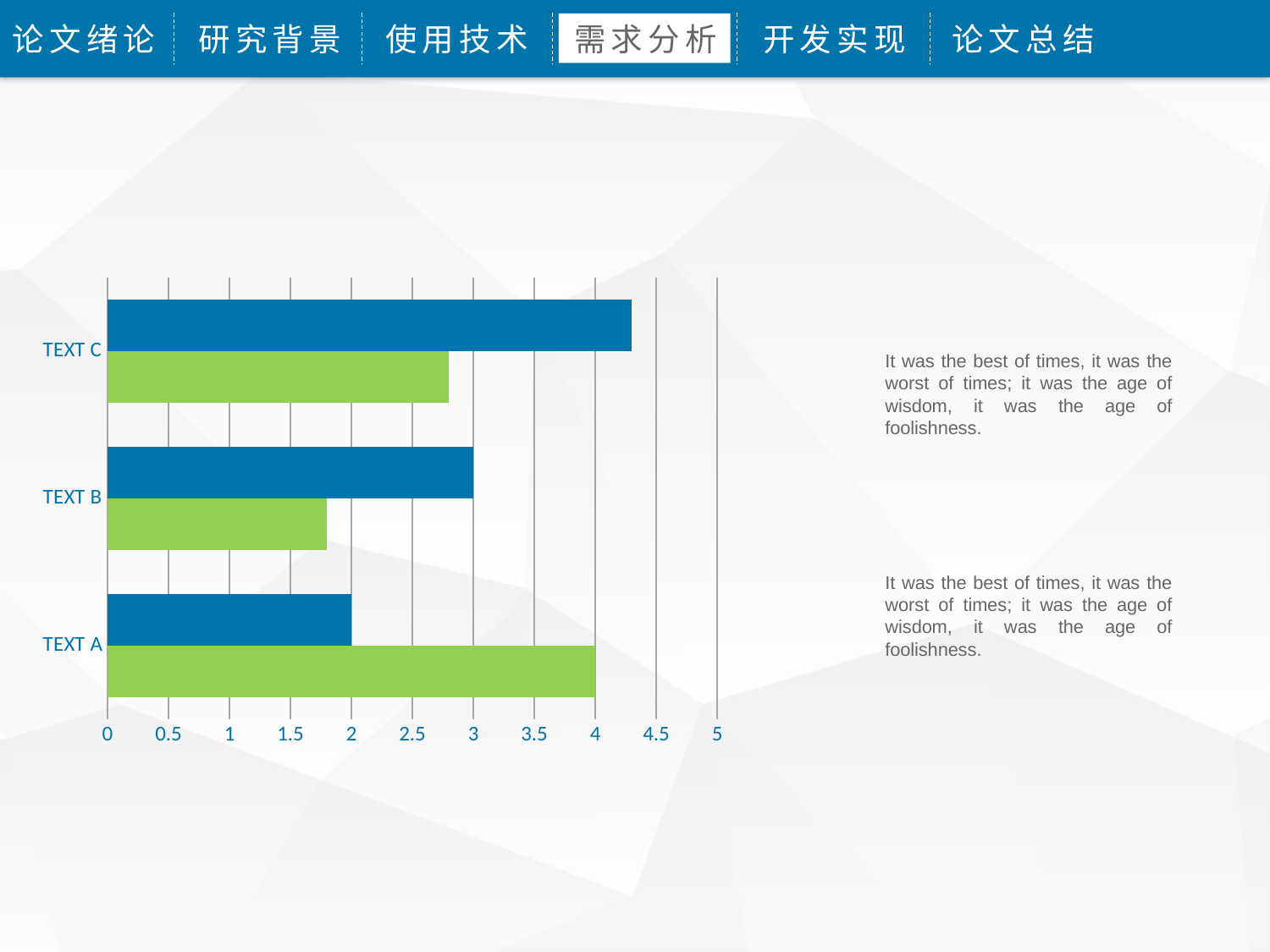

论文绪论
研究背景
使用技术
需求分析
开发实现
论文总结

### Chart

| Category | 系列 2 | 系列 3 |
|---|---|---|
| TEXT A | 4.0 | 2.0 |
| TEXT B | 1.8 | 3.0 |
| TEXT C | 2.8 | 4.3 |
It was the best of times, it was the worst of times; it was the age of wisdom, it was the age of foolishness.
It was the best of times, it was the worst of times; it was the age of wisdom, it was the age of foolishness.